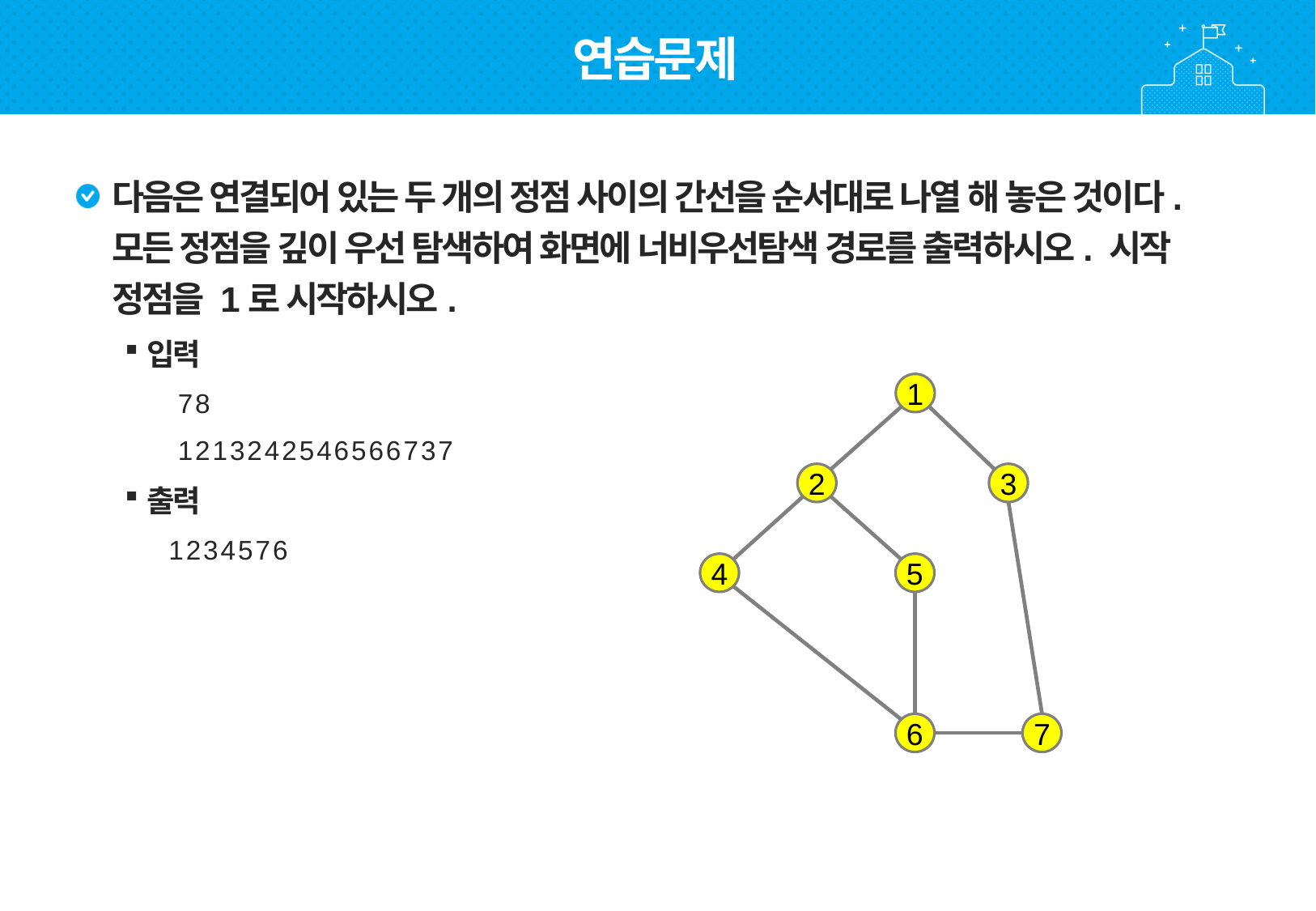

연습문제
다음은 연결되어 있는 두 개의 정점 사이의 간선을 순서대로 나열 해 놓은 것이다. 모든 정점을 깊이 우선 탐색하여 화면에 너비우선탐색 경로를 출력하시오. 시작 정점을 1로 시작하시오.
입력
7 8
1 2 1 3 2 4 2 5 4 6 5 6 6 7 3 7
출력
   1 2 3 4 5 7 6

1

2
3
4
5

6
7